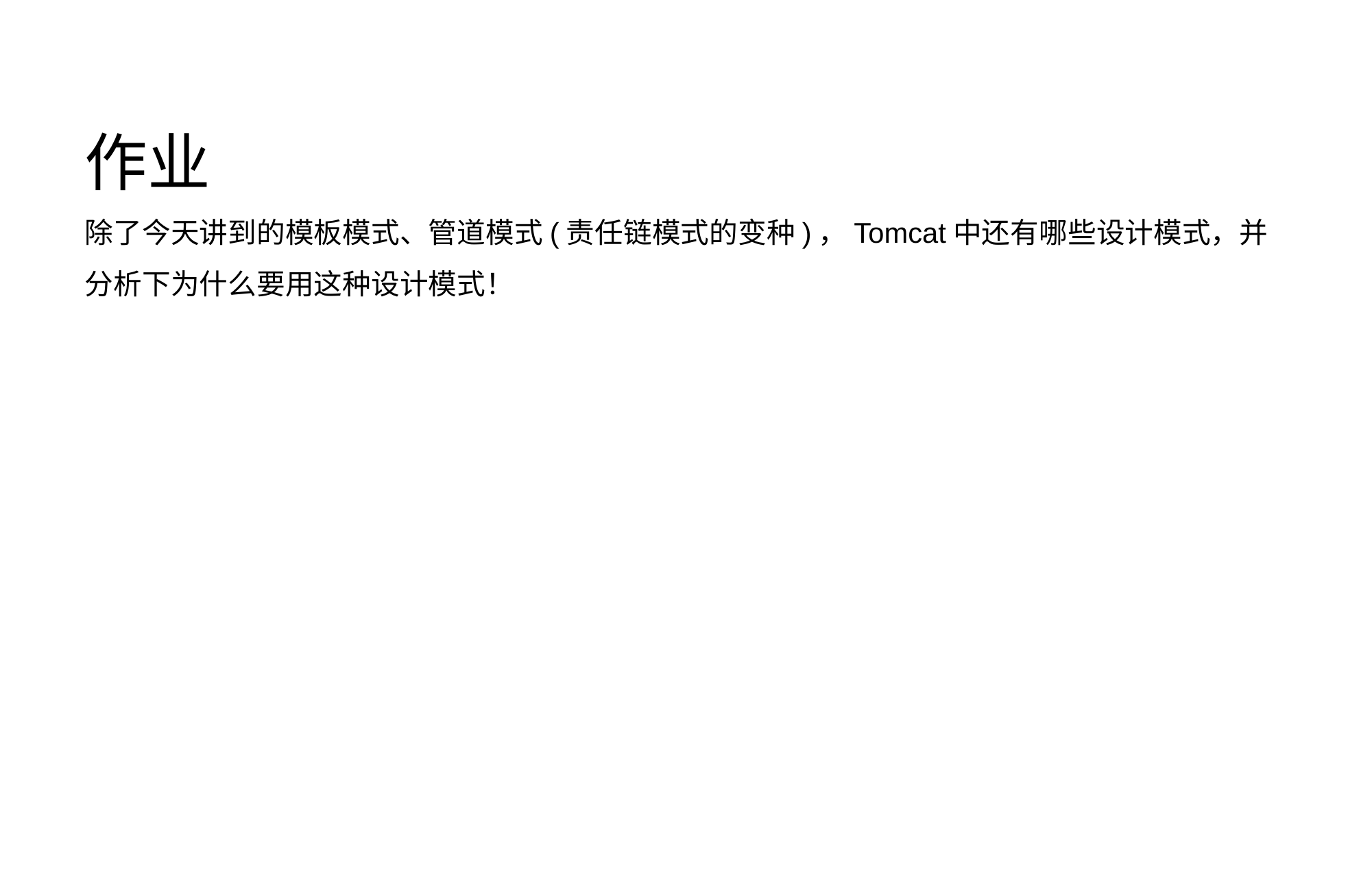

作业
除了今天讲到的模板模式、管道模式(责任链模式的变种)，Tomcat中还有哪些设计模式，并分析下为什么要用这种设计模式！